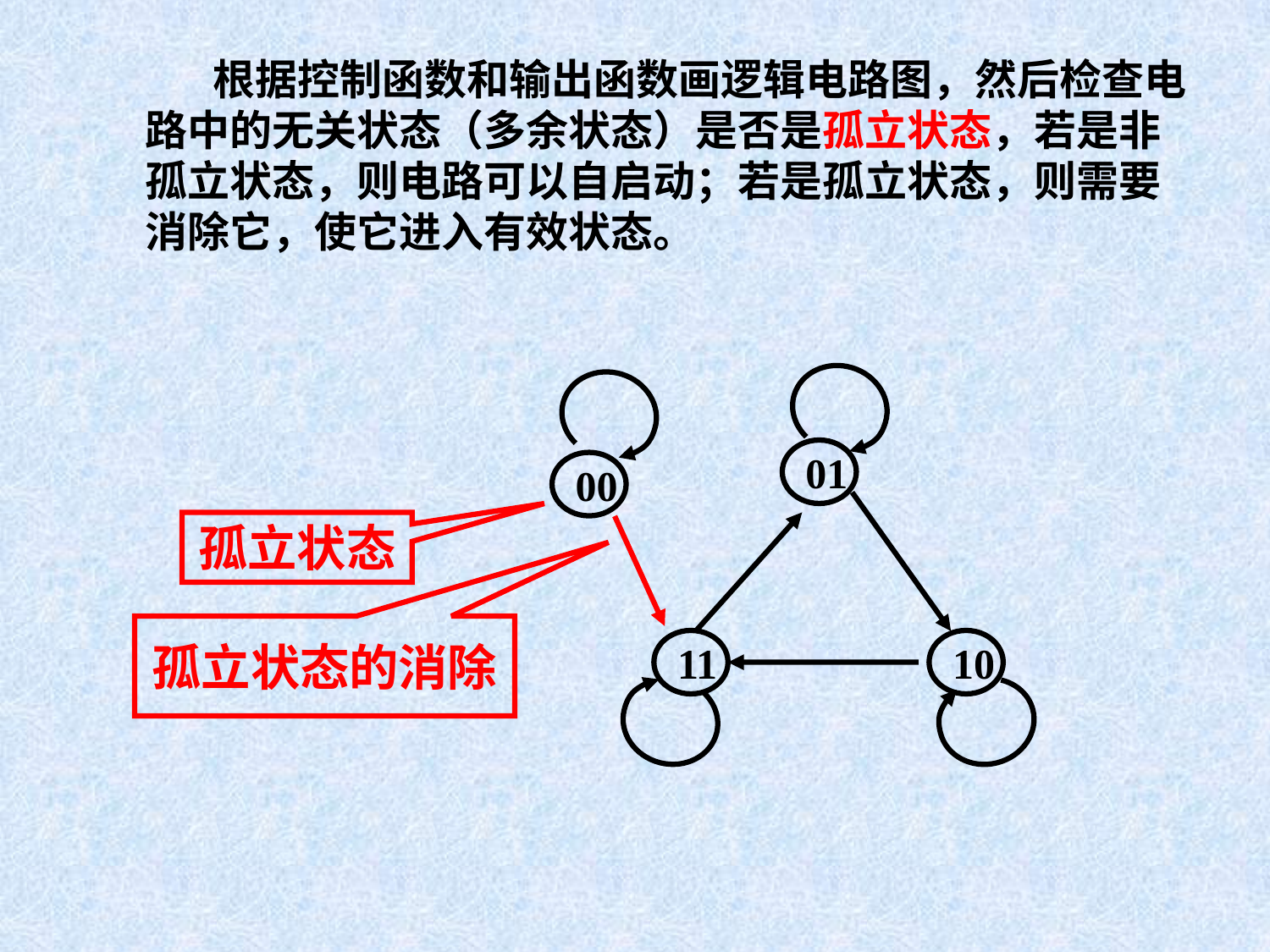

根据控制函数和输出函数画逻辑电路图，然后检查电路中的无关状态（多余状态）是否是孤立状态，若是非孤立状态，则电路可以自启动；若是孤立状态，则需要消除它，使它进入有效状态。

01
00

11
10

孤立状态

孤立状态的消除